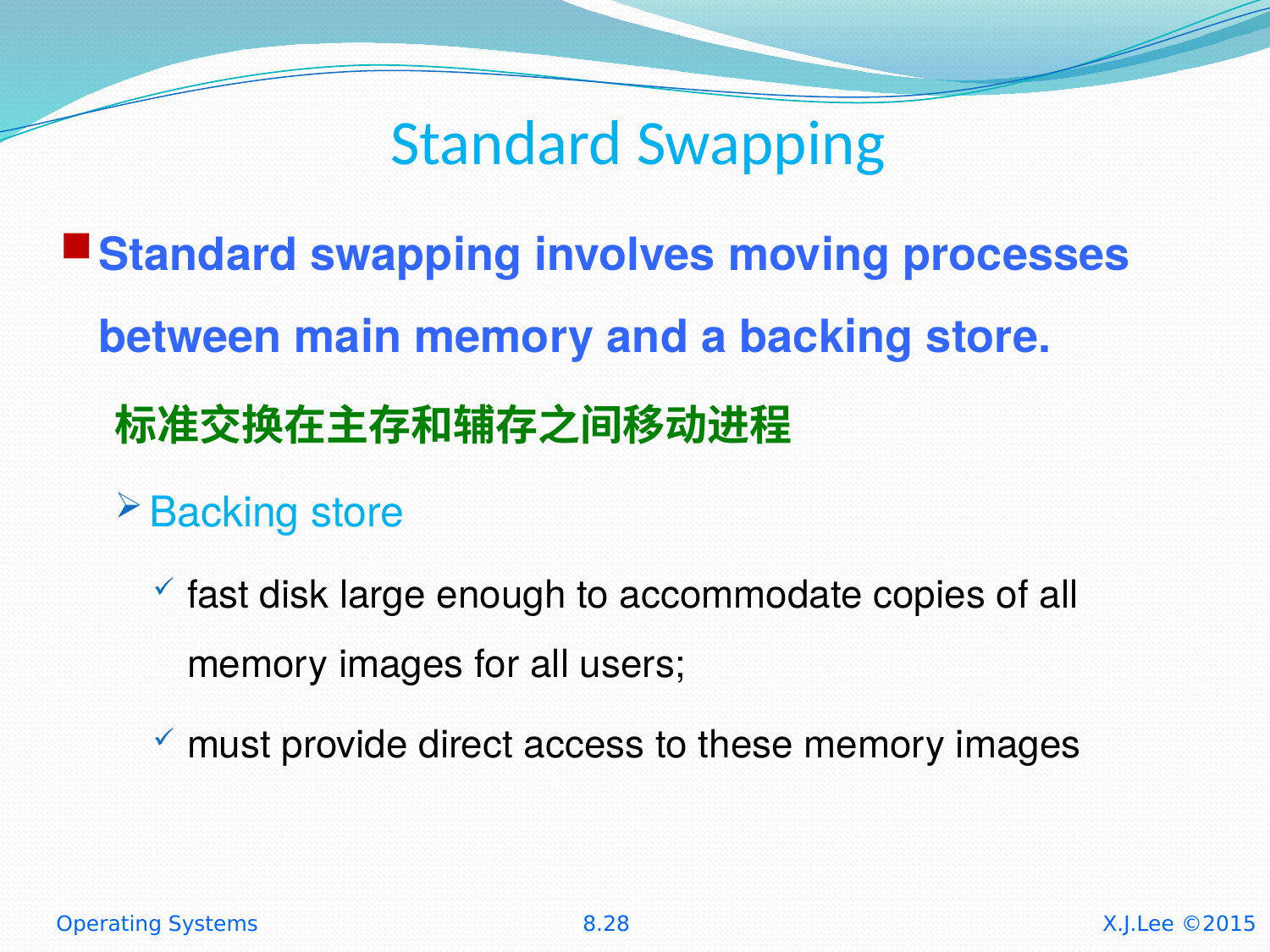

# Standard Swapping
Standard swapping involves moving processes between main memory and a backing store.
标准交换在主存和辅存之间移动进程
Backing store
fast disk large enough to accommodate copies of all memory images for all users;
must provide direct access to these memory images
Operating Systems
8.28
X.J.Lee ©2015